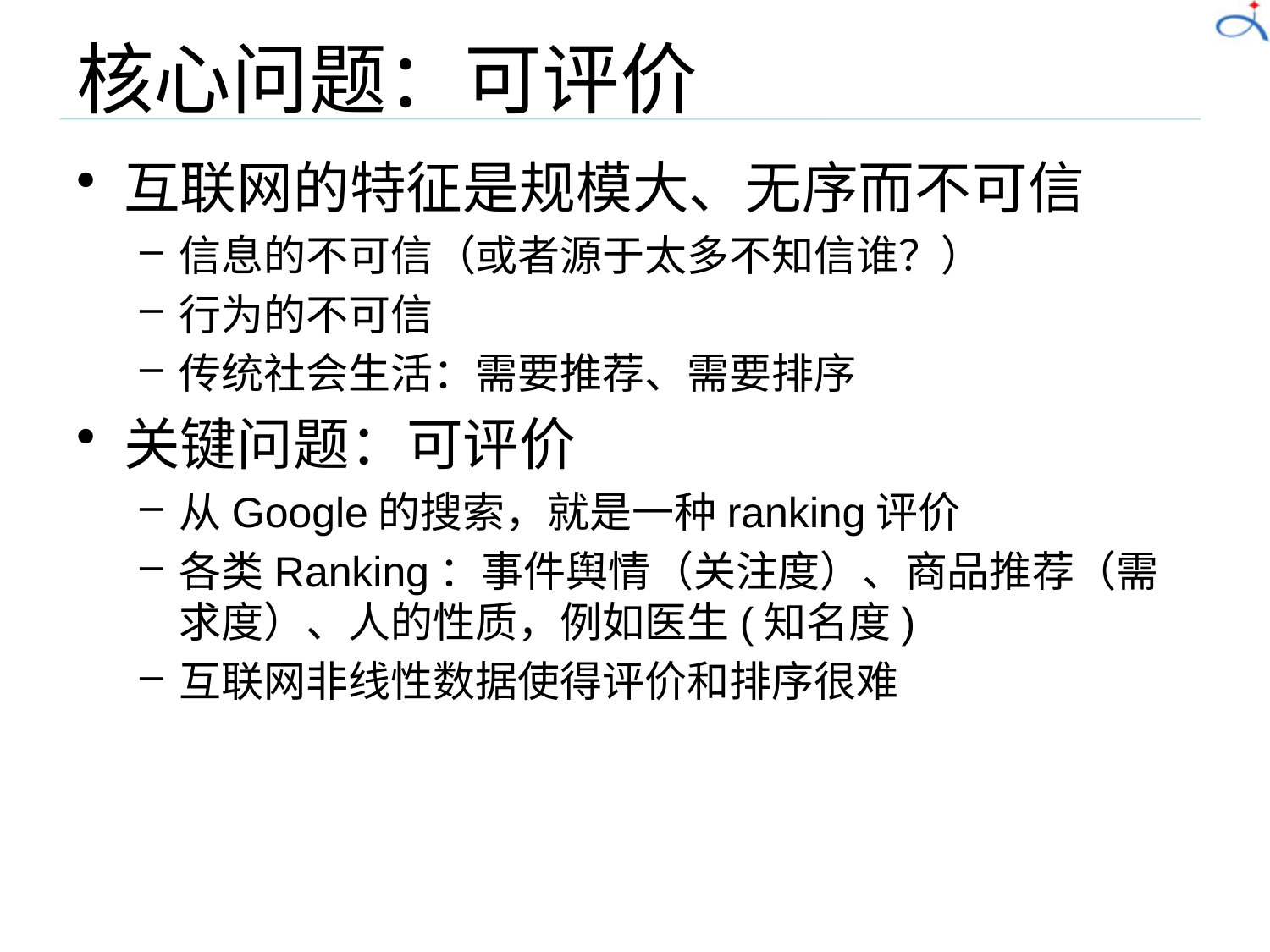

# 核心问题：可评价
互联网的特征是规模大、无序而不可信
信息的不可信（或者源于太多不知信谁？）
行为的不可信
传统社会生活：需要推荐、需要排序
关键问题：可评价
从Google的搜索，就是一种ranking评价
各类Ranking：事件舆情（关注度）、商品推荐（需求度）、人的性质，例如医生(知名度)
互联网非线性数据使得评价和排序很难